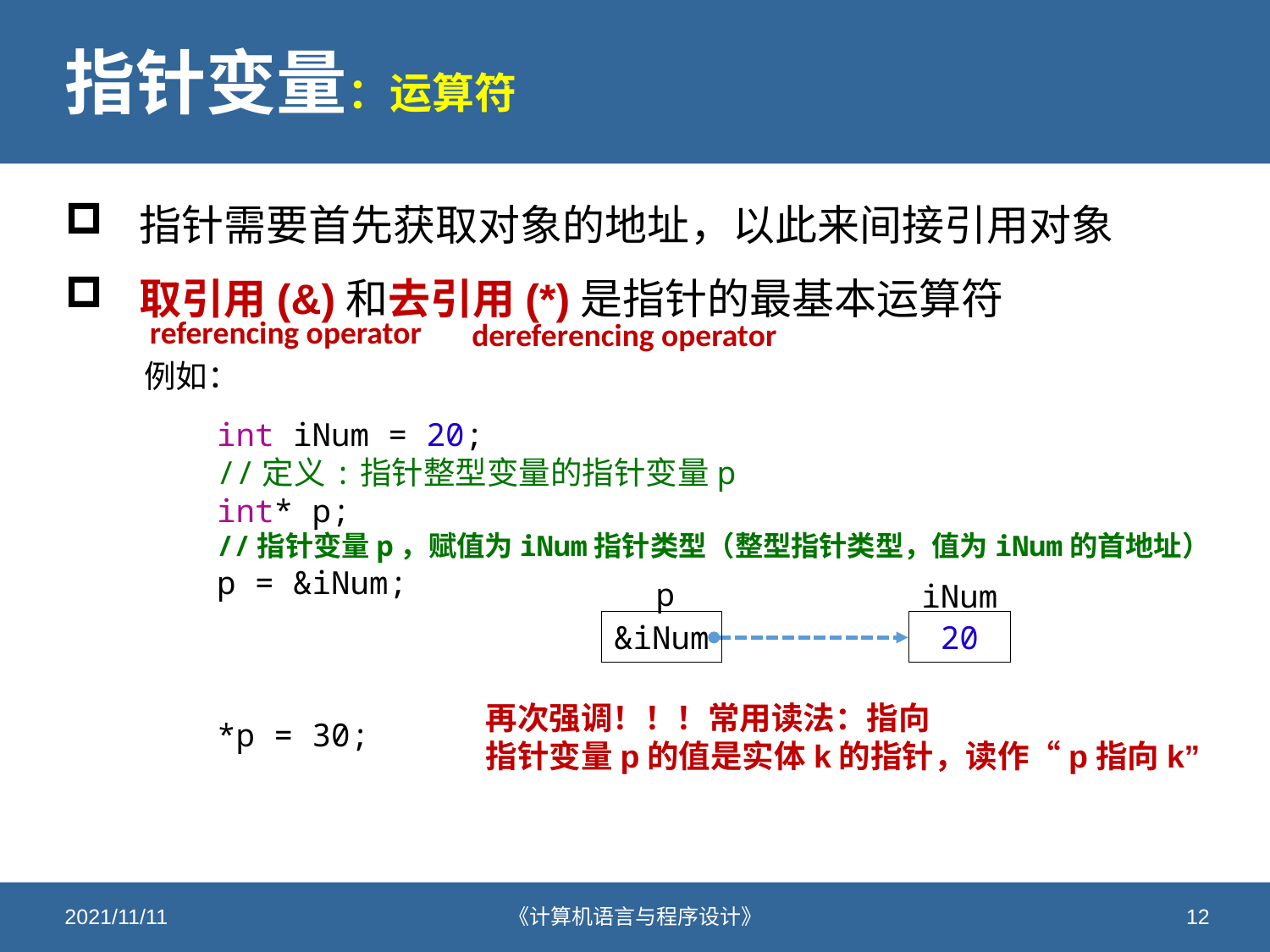

# 指针变量：运算符
指针需要首先获取对象的地址，以此来间接引用对象
取引用(&)和去引用(*)是指针的最基本运算符

referencing operator
dereferencing operator
例如：
int iNum = 20;
//定义:指针整型变量的指针变量p
int* p;
//指针变量p，赋值为iNum指针类型（整型指针类型，值为iNum的首地址）
p = &iNum;

*p = 30;
p
iNum
&iNum
 20
再次强调！！！常用读法：指向
指针变量p的值是实体k的指针，读作“p指向k”
2021/11/11
《计算机语言与程序设计》
12